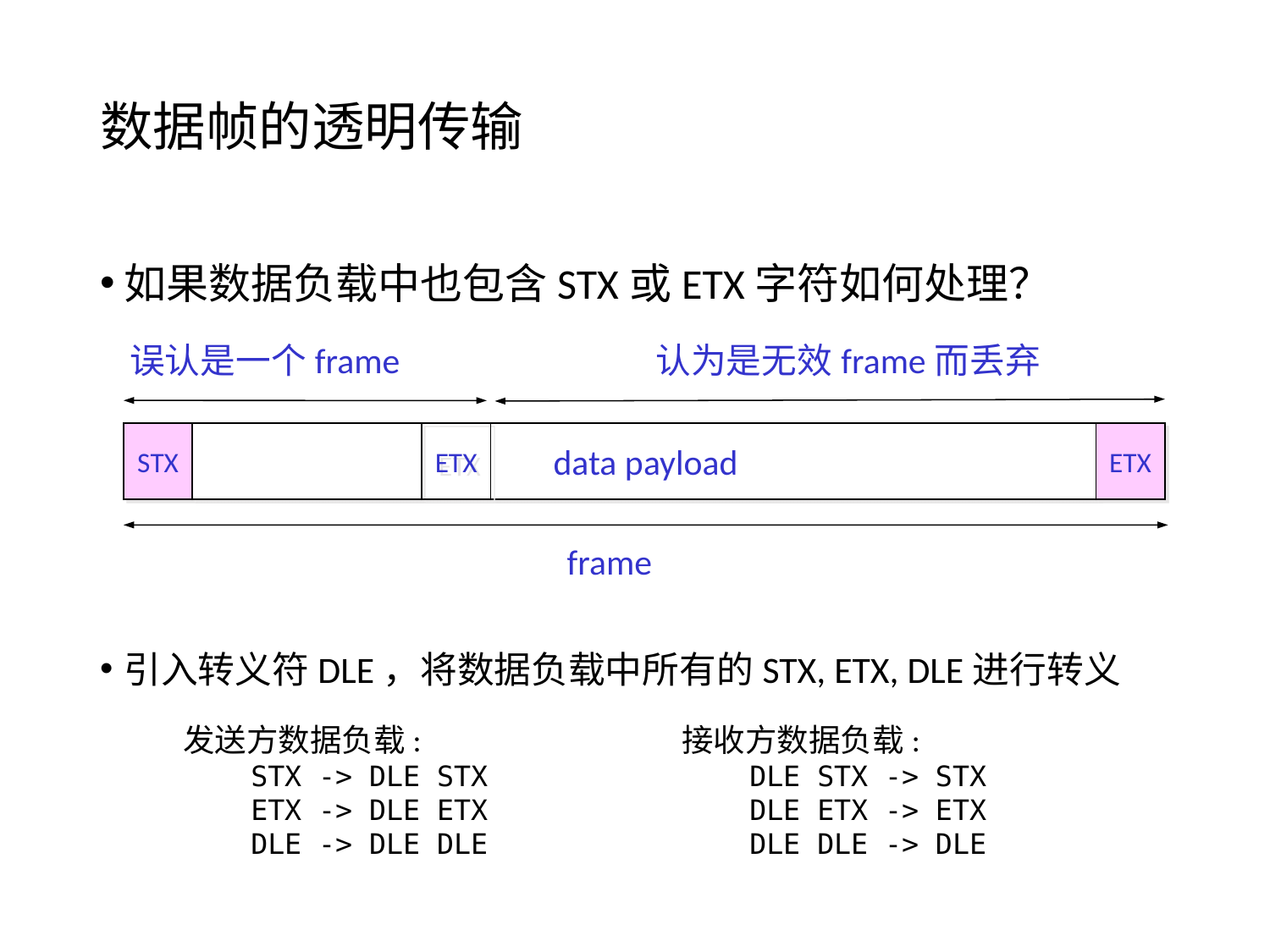

# 数据帧的透明传输
如果数据负载中也包含STX或ETX字符如何处理？

引入转义符DLE，将数据负载中所有的STX, ETX, DLE进行转义

误认是一个frame

STX
data payload
ETX

frame
ETX
认为是无效frame而丢弃

发送方数据负载:
    STX -> DLE STX
    ETX -> DLE ETX
    DLE -> DLE DLE
接收方数据负载:
    DLE STX -> STX
    DLE ETX -> ETX
    DLE DLE -> DLE

19